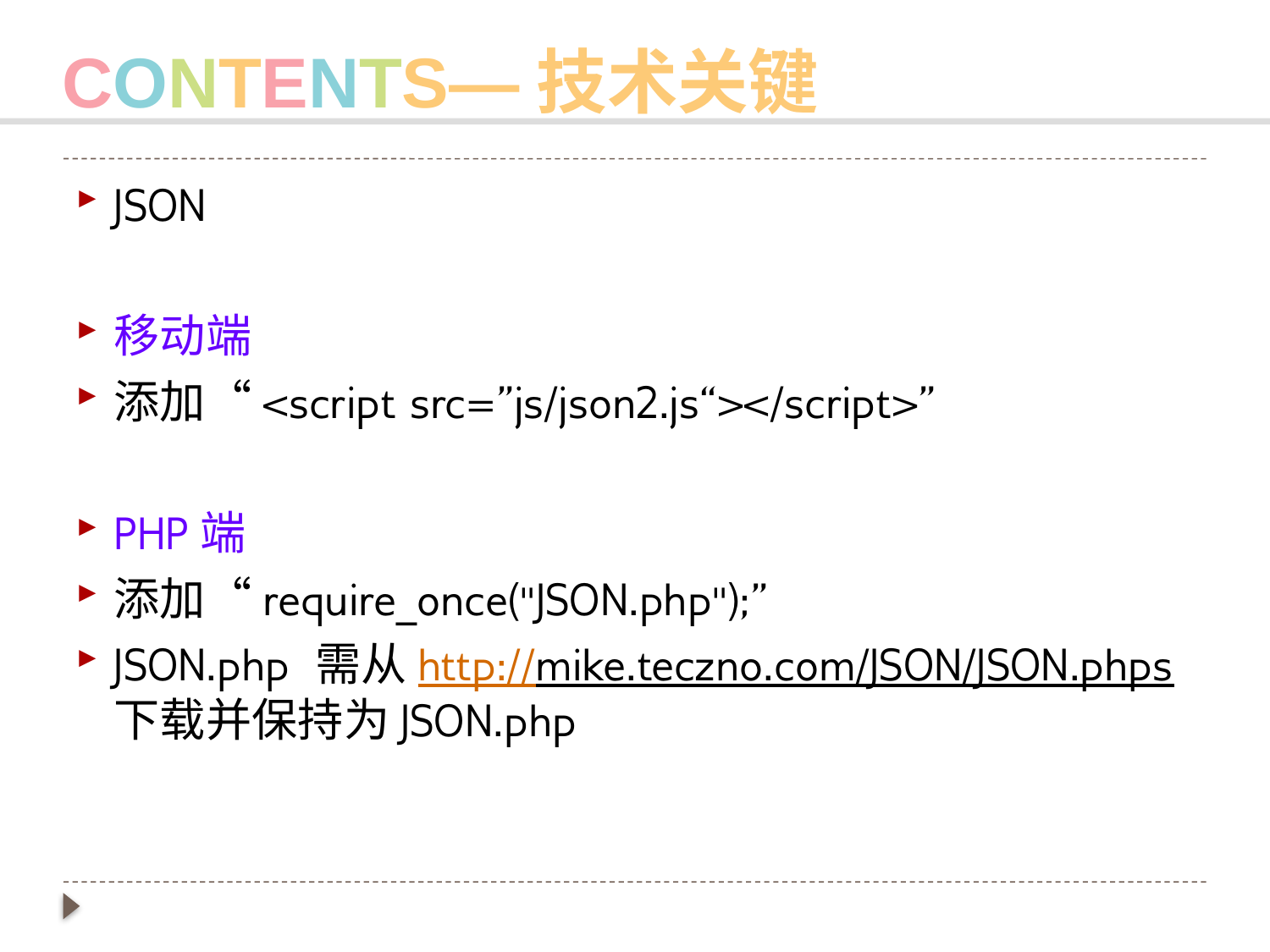

CONTENTS—技术关键

JSON

移动端
添加“<script src=”js/json2.js“></script>”

PHP端
添加“require_once("JSON.php");”
JSON.php 需从http://mike.teczno.com/JSON/JSON.phps下载并保持为JSON.php